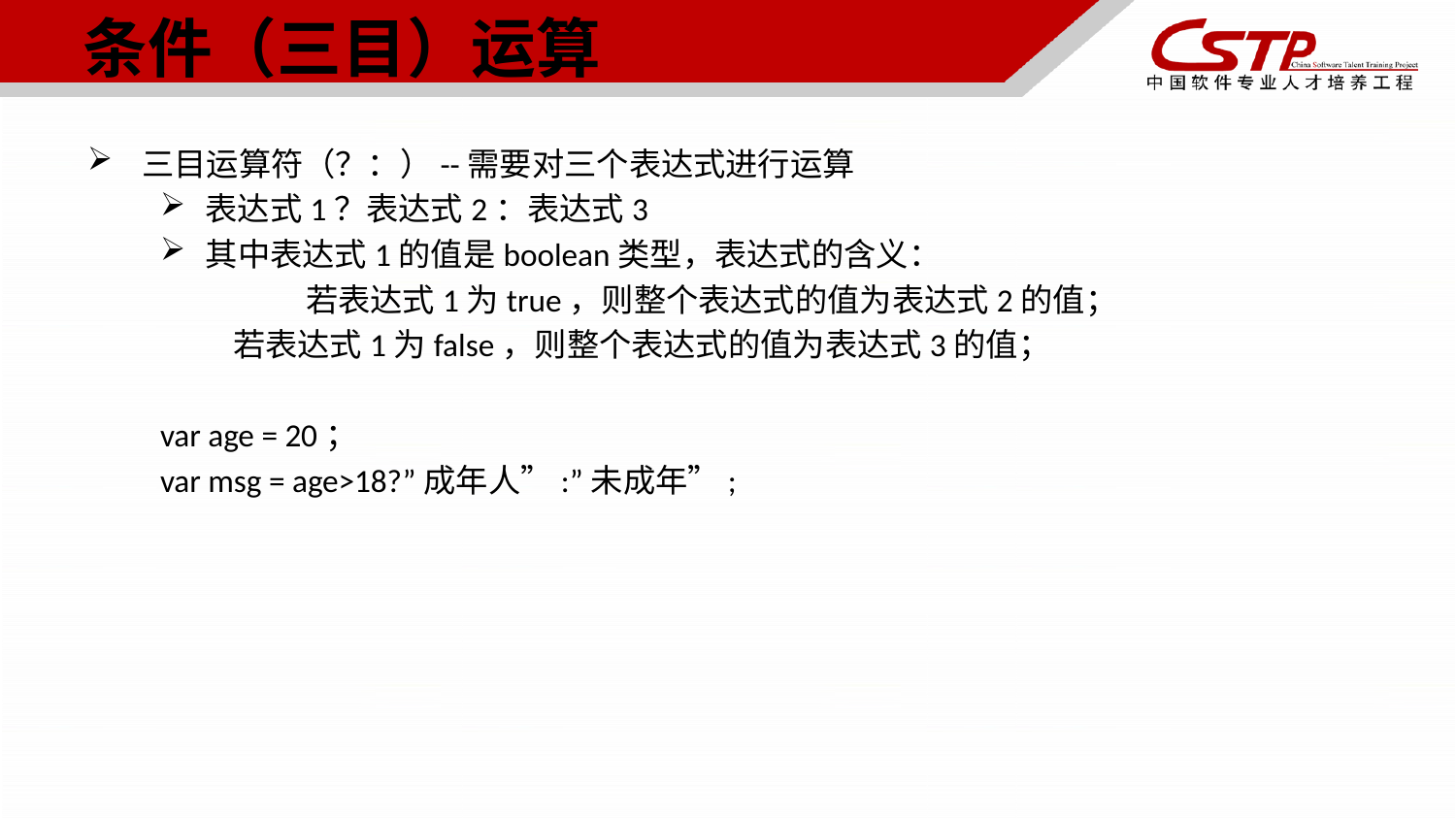

# 条件（三目）运算
三目运算符（？：）--需要对三个表达式进行运算
表达式1？表达式2：表达式3
其中表达式1的值是boolean类型，表达式的含义：
	若表达式1为true，则整个表达式的值为表达式2的值；
	若表达式1为false，则整个表达式的值为表达式3的值；

var age = 20；
var msg = age>18?”成年人”:”未成年”;